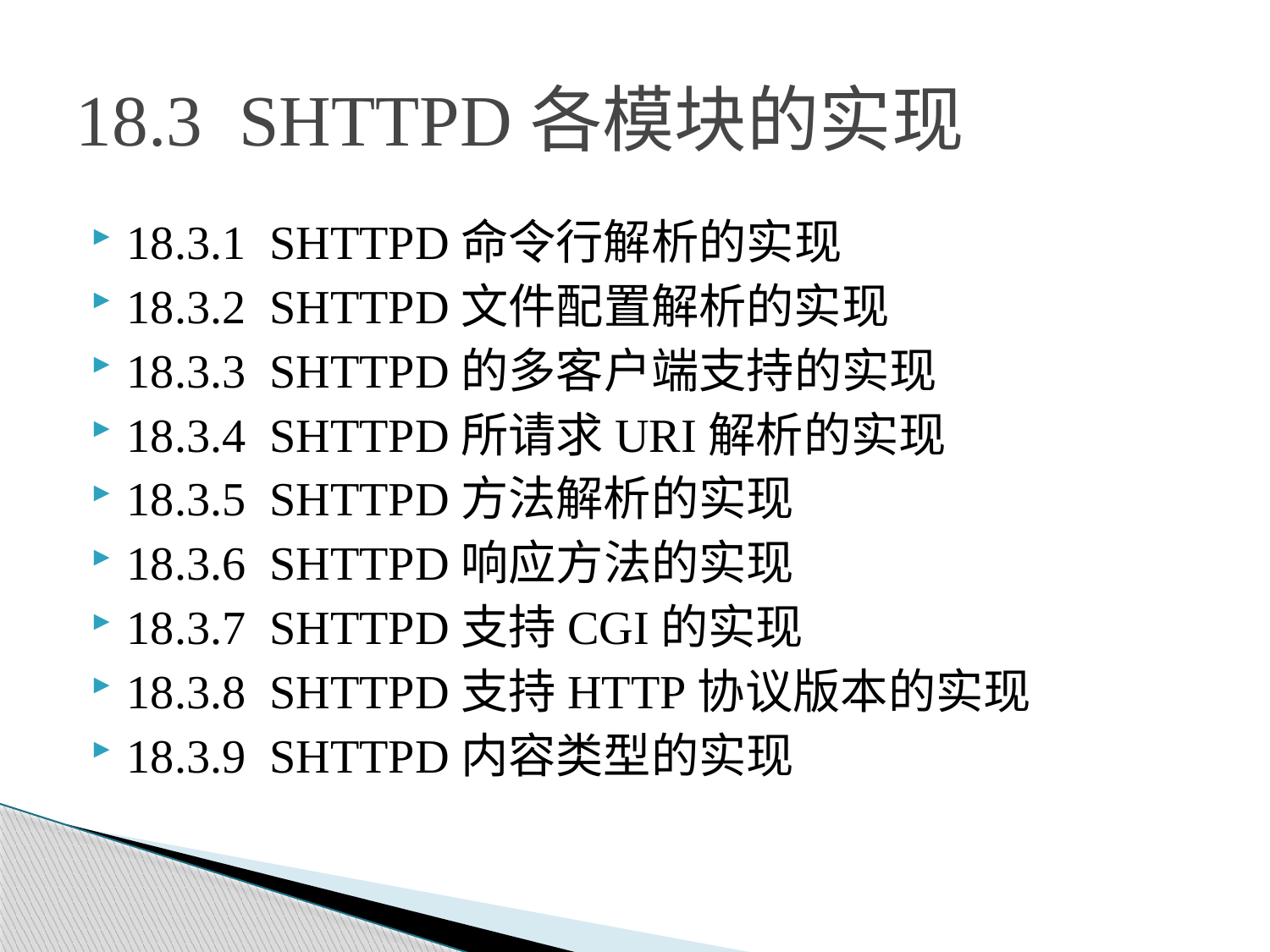

# 18.3  SHTTPD各模块的实现
18.3.1  SHTTPD命令行解析的实现
18.3.2  SHTTPD文件配置解析的实现
18.3.3  SHTTPD的多客户端支持的实现
18.3.4  SHTTPD所请求URI解析的实现
18.3.5  SHTTPD方法解析的实现
18.3.6  SHTTPD响应方法的实现
18.3.7  SHTTPD支持CGI的实现
18.3.8  SHTTPD支持HTTP协议版本的实现
18.3.9  SHTTPD内容类型的实现